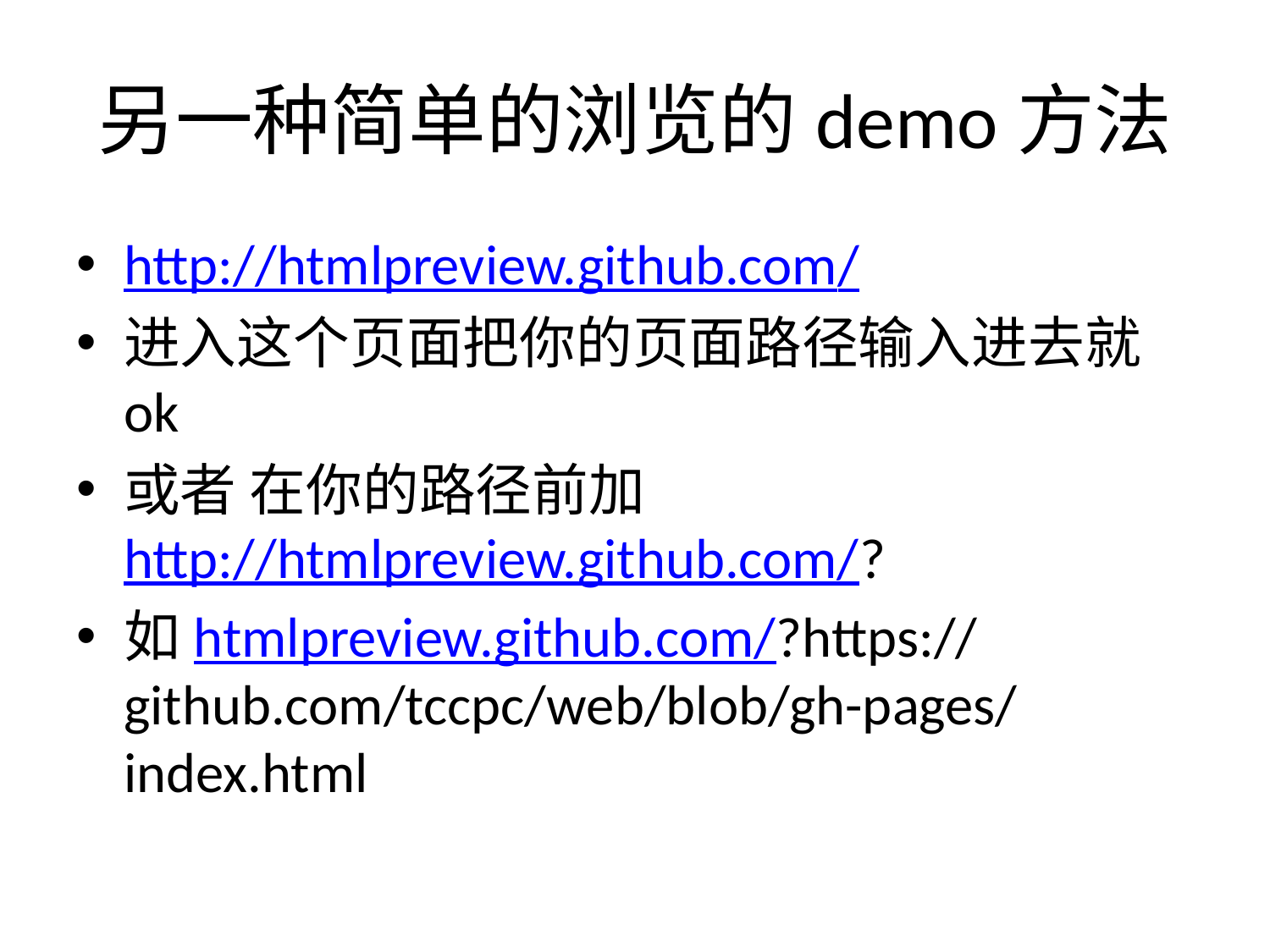

# 另一种简单的浏览的demo方法
http://htmlpreview.github.com/
进入这个页面把你的页面路径输入进去就ok
或者 在你的路径前加http://htmlpreview.github.com/?
如htmlpreview.github.com/?https://github.com/tccpc/web/blob/gh-pages/index.html